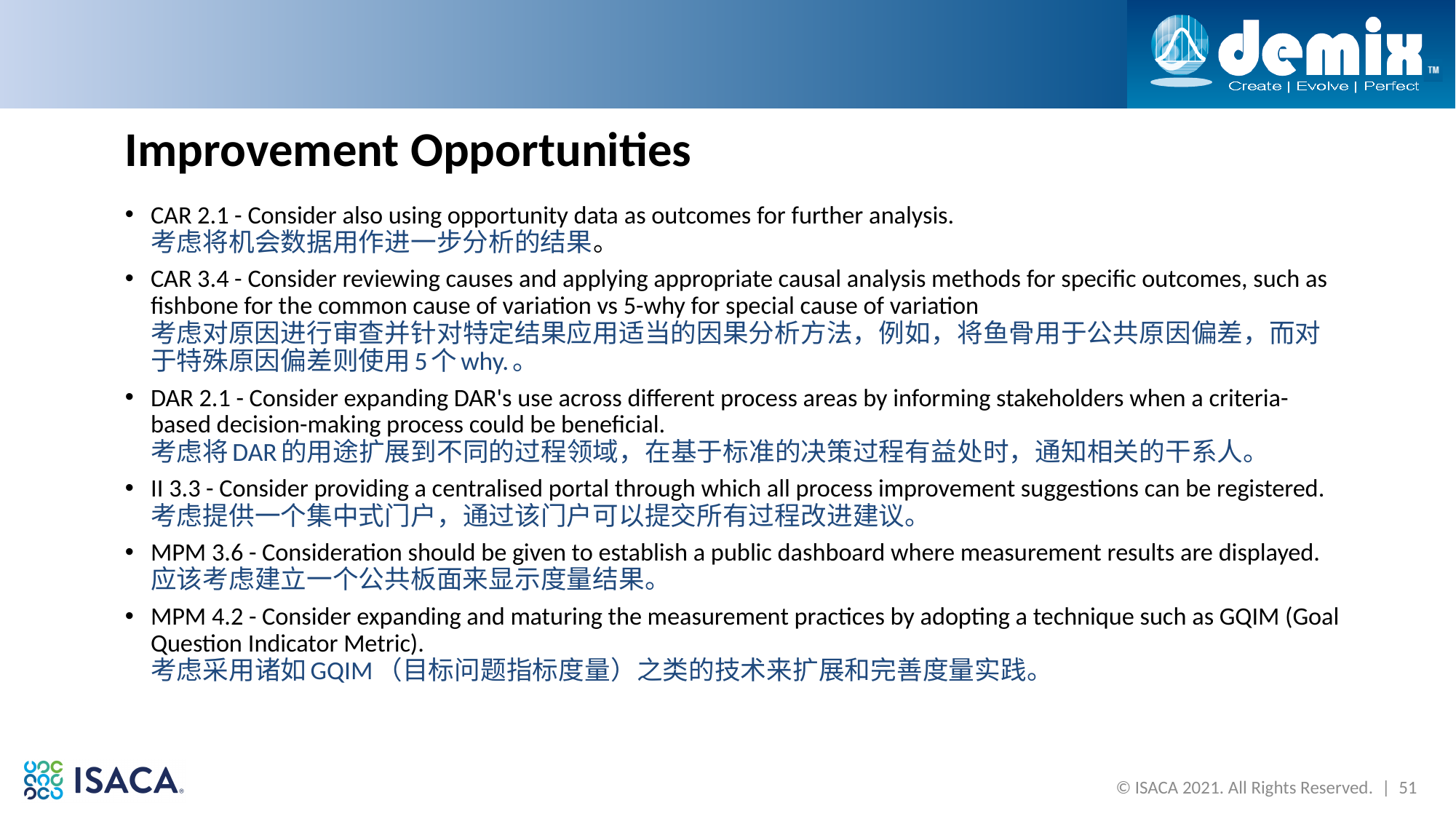

# Improvement Opportunities
CAR 2.1 - Consider also using opportunity data as outcomes for further analysis.
考虑将机会数据用作进一步分析的结果。
CAR 3.4 - Consider reviewing causes and applying appropriate causal analysis methods for specific outcomes, such as fishbone for the common cause of variation vs 5-why for special cause of variation
考虑对原因进行审查并针对特定结果应用适当的因果分析方法，例如，将鱼骨用于公共原因偏差，而对于特殊原因偏差则使用5个why.。
DAR 2.1 - Consider expanding DAR's use across different process areas by informing stakeholders when a criteria-based decision-making process could be beneficial.
考虑将DAR的用途扩展到不同的过程领域，在基于标准的决策过程有益处时，通知相关的干系人。
II 3.3 - Consider providing a centralised portal through which all process improvement suggestions can be registered.
考虑提供一个集中式门户，通过该门户可以提交所有过程改进建议。
MPM 3.6 - Consideration should be given to establish a public dashboard where measurement results are displayed.
应该考虑建立一个公共板面来显示度量结果。
MPM 4.2 - Consider expanding and maturing the measurement practices by adopting a technique such as GQIM (Goal Question Indicator Metric).
考虑采用诸如GQIM（目标问题指标度量）之类的技术来扩展和完善度量实践。